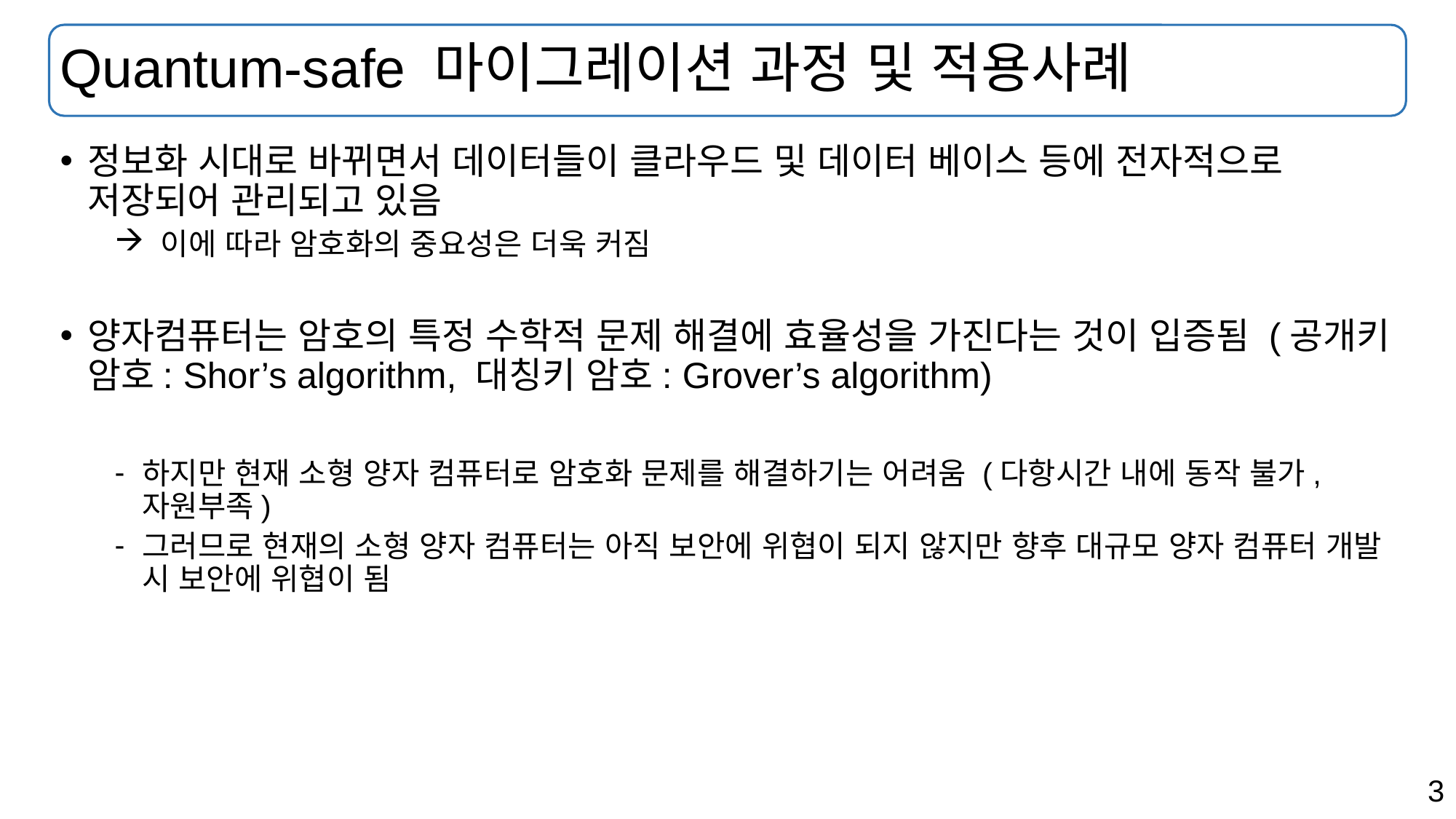

# Quantum-safe 마이그레이션 과정 및 적용사례
정보화 시대로 바뀌면서 데이터들이 클라우드 및 데이터 베이스 등에 전자적으로 저장되어 관리되고 있음
 이에 따라 암호화의 중요성은 더욱 커짐

양자컴퓨터는 암호의 특정 수학적 문제 해결에 효율성을 가진다는 것이 입증됨 (공개키 암호: Shor’s algorithm, 대칭키 암호: Grover’s algorithm)

하지만 현재 소형 양자 컴퓨터로 암호화 문제를 해결하기는 어려움 (다항시간 내에 동작 불가, 자원부족)
그러므로 현재의 소형 양자 컴퓨터는 아직 보안에 위협이 되지 않지만 향후 대규모 양자 컴퓨터 개발 시 보안에 위협이 됨